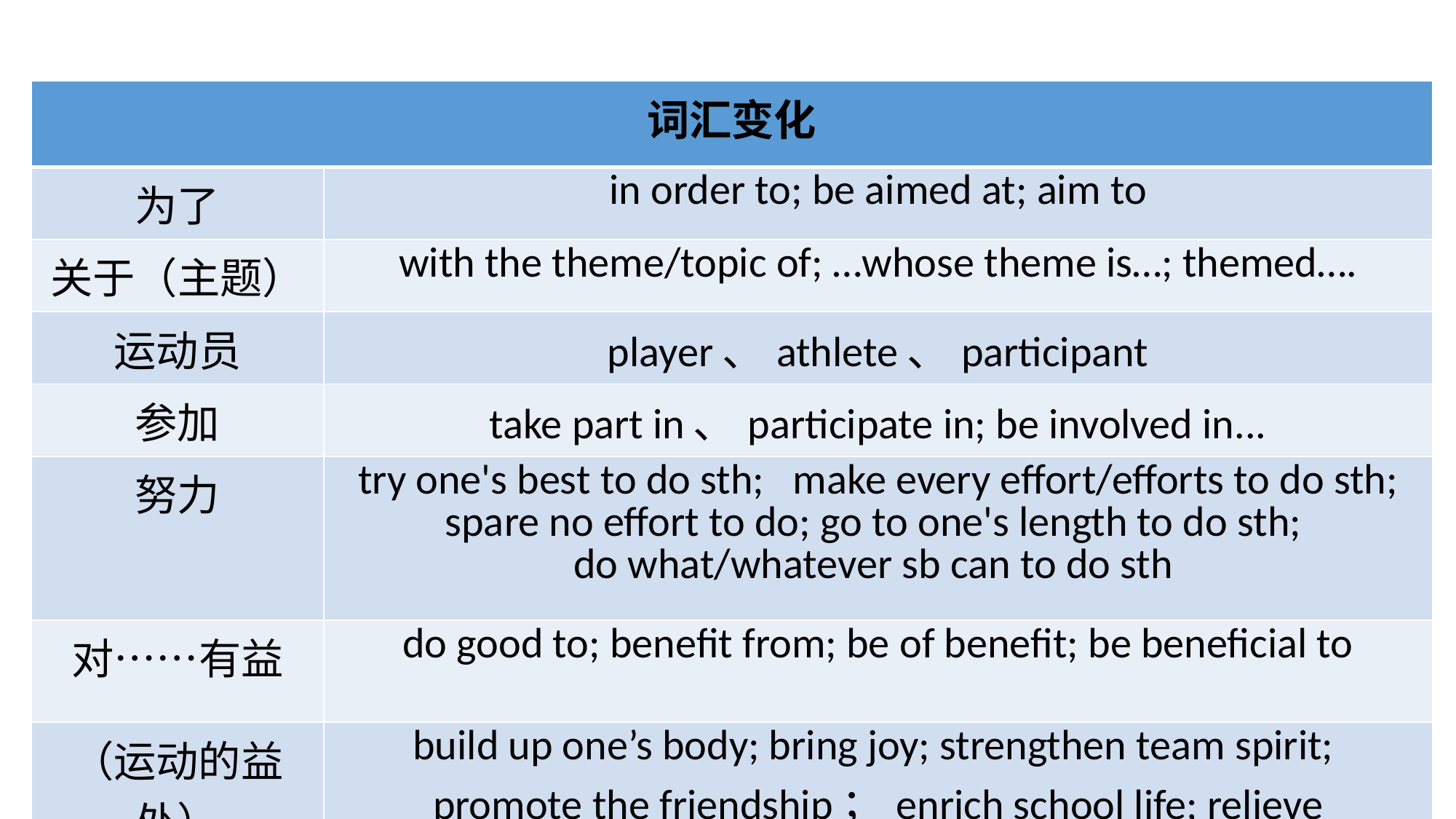

#
| 词汇变化 |  |
| --- | --- |
| 为了 | in order to; be aimed at; aim to |
| 关于（主题） | with the theme/topic of; …whose theme is…; themed…. |
| 运动员 | player、athlete、participant |
| 参加 | take part in、participate in; be involved in... |
| 努力 | try one's best to do sth; make every effort/efforts to do sth; spare no effort to do; go to one's length to do sth; do what/whatever sb can to do sth |
| 对……有益 | do good to; benefit from; be of benefit; be beneficial to |
| （运动的益处） | build up one’s body; bring joy; strengthen team spirit; promote the friendship；enrich school life; relieve pressure ... |